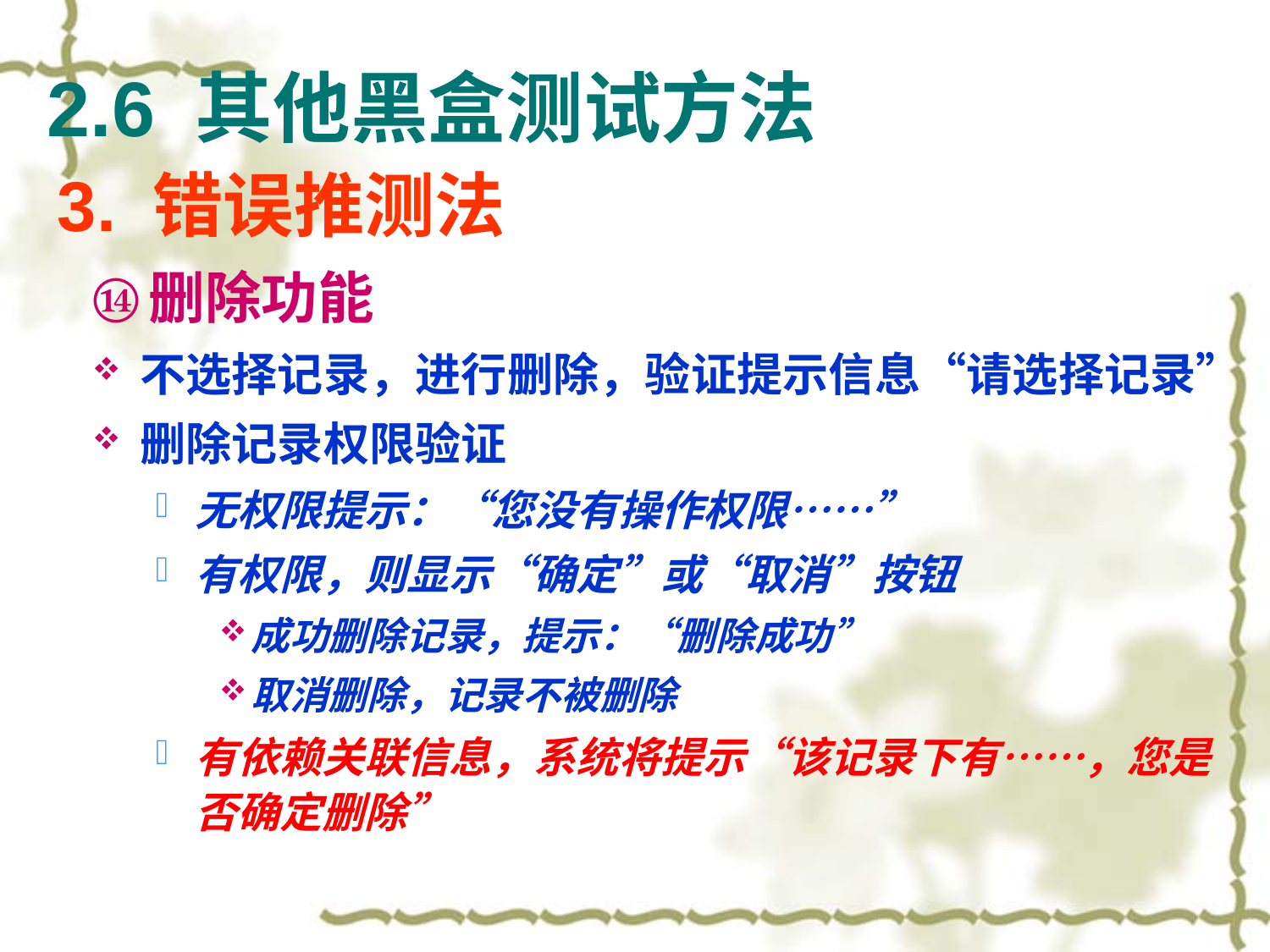

2.6 其他黑盒测试方法
3. 错误推测法
删除功能
不选择记录，进行删除，验证提示信息“请选择记录”
删除记录权限验证
无权限提示：“您没有操作权限……”
有权限，则显示“确定”或“取消”按钮
成功删除记录，提示：“删除成功”
取消删除，记录不被删除
有依赖关联信息，系统将提示“该记录下有……，您是否确定删除”